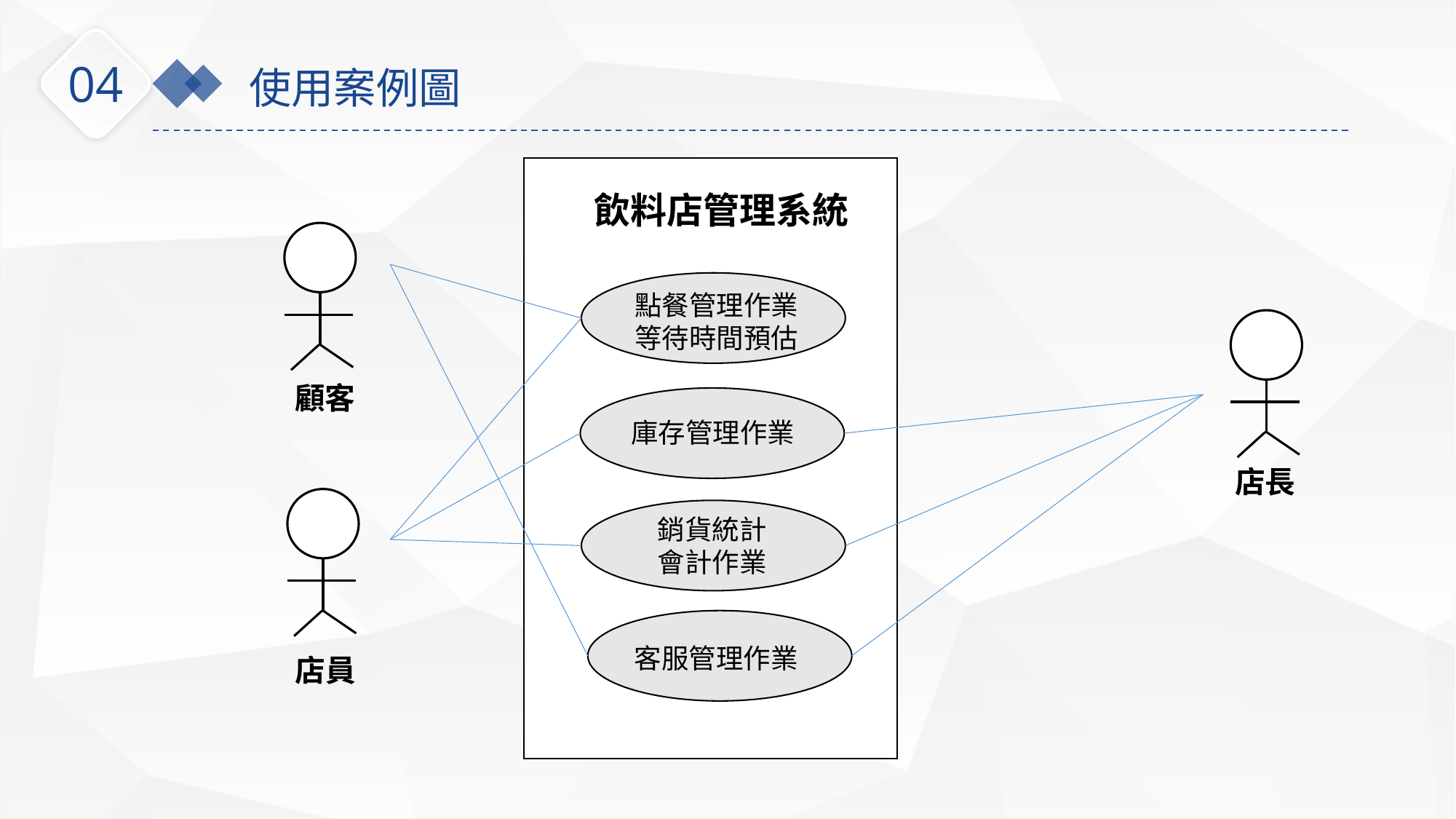

04
使用案例圖

飲料店管理系統

點餐管理作業
等待時間預估

顧客

庫存管理作業
店長

銷貨統計
會計作業

客服管理作業
店員